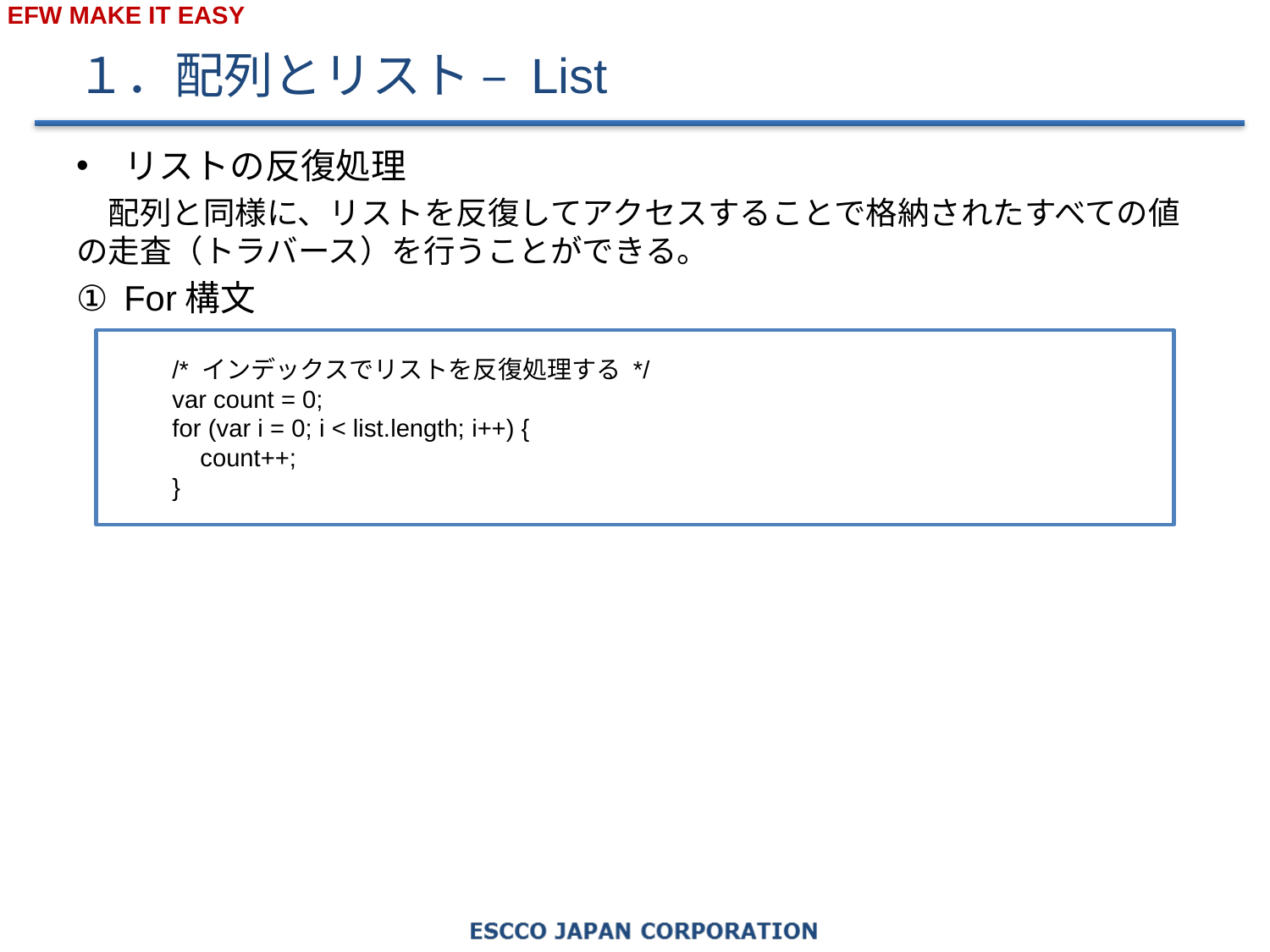

# １．配列とリスト – List
リストの反復処理
　配列と同様に、リストを反復してアクセスすることで格納されたすべての値の走査（トラバース）を行うことができる。
For構文

/* インデックスでリストを反復処理する */
var count = 0;
for (var i = 0; i < list.length; i++) {
    count++;
}